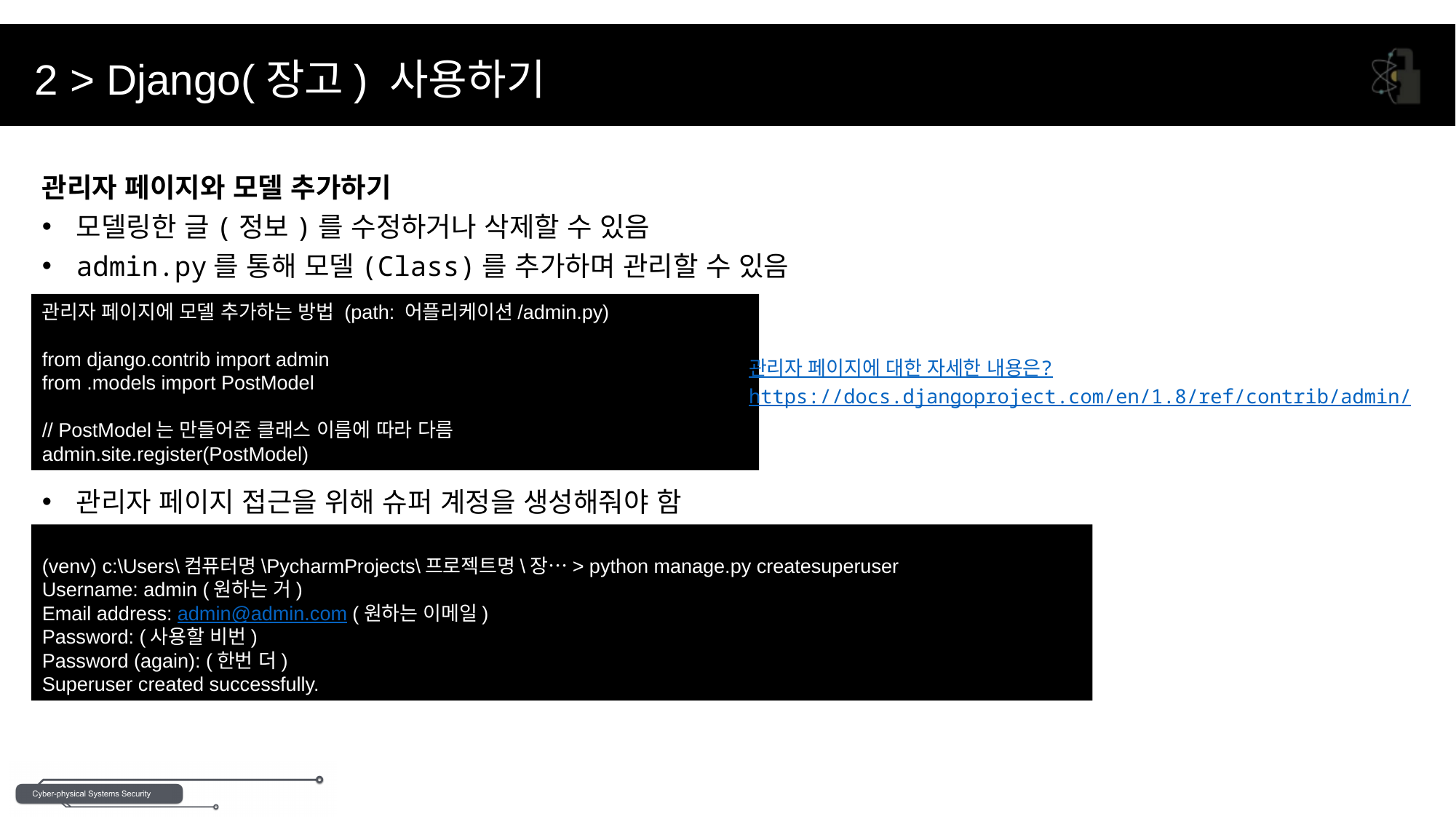

2 > Django(장고) 사용하기
관리자 페이지와 모델 추가하기
모델링한 글(정보)를 수정하거나 삭제할 수 있음
admin.py를 통해 모델(Class)를 추가하며 관리할 수 있음

관리자 페이지 접근을 위해 슈퍼 계정을 생성해줘야 함
관리자 페이지에 모델 추가하는 방법 (path: 어플리케이션/admin.py)

from django.contrib import admin
from .models import PostModel

// PostModel는 만들어준 클래스 이름에 따라 다름
admin.site.register(PostModel)
관리자 페이지에 대한 자세한 내용은?
https://docs.djangoproject.com/en/1.8/ref/contrib/admin/

(venv) c:\Users\컴퓨터명\PycharmProjects\프로젝트명\장…> python manage.py createsuperuser
Username: admin (원하는 거)
Email address: admin@admin.com (원하는 이메일)
Password: (사용할 비번)
Password (again): (한번 더)
Superuser created successfully.